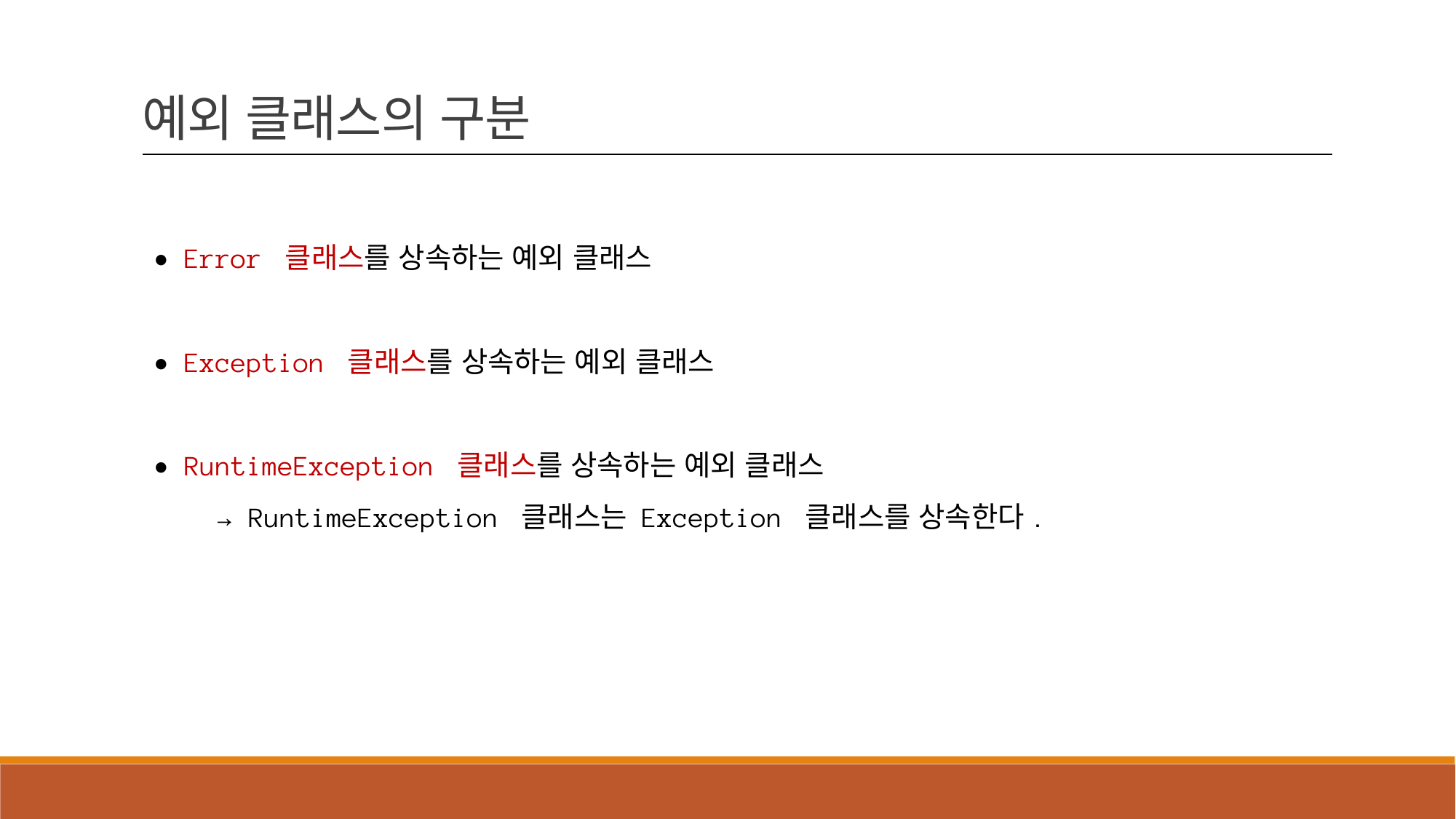

예외 클래스의 구분
• Error 클래스를 상속하는 예외 클래스

• Exception 클래스를 상속하는 예외 클래스

• RuntimeException 클래스를 상속하는 예외 클래스
    → RuntimeException 클래스는 Exception 클래스를 상속한다.